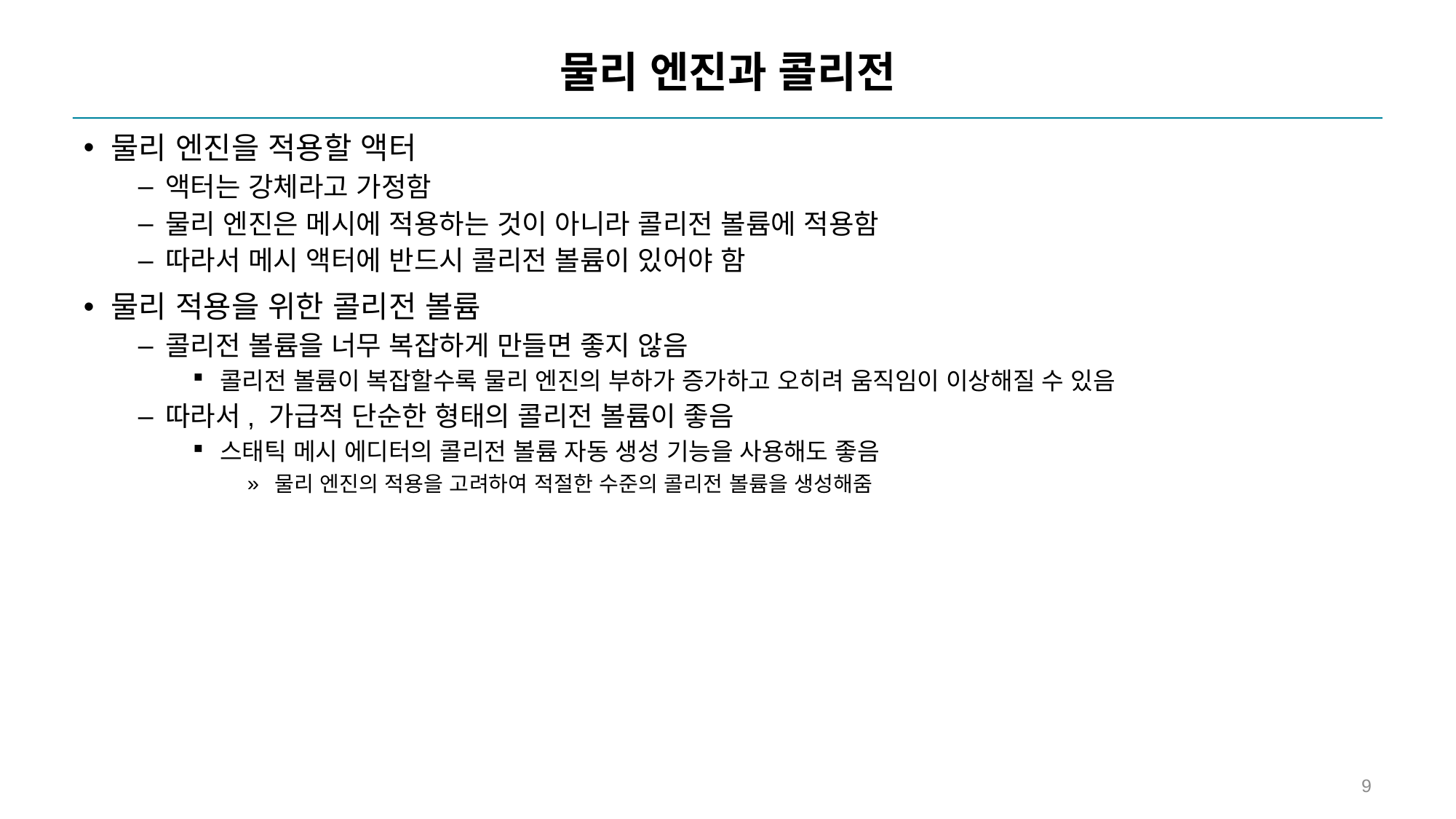

# 물리 엔진과 콜리전
물리 엔진을 적용할 액터
액터는 강체라고 가정함
물리 엔진은 메시에 적용하는 것이 아니라 콜리전 볼륨에 적용함
따라서 메시 액터에 반드시 콜리전 볼륨이 있어야 함
물리 적용을 위한 콜리전 볼륨
콜리전 볼륨을 너무 복잡하게 만들면 좋지 않음
콜리전 볼륨이 복잡할수록 물리 엔진의 부하가 증가하고 오히려 움직임이 이상해질 수 있음
따라서, 가급적 단순한 형태의 콜리전 볼륨이 좋음
스태틱 메시 에디터의 콜리전 볼륨 자동 생성 기능을 사용해도 좋음
물리 엔진의 적용을 고려하여 적절한 수준의 콜리전 볼륨을 생성해줌

9